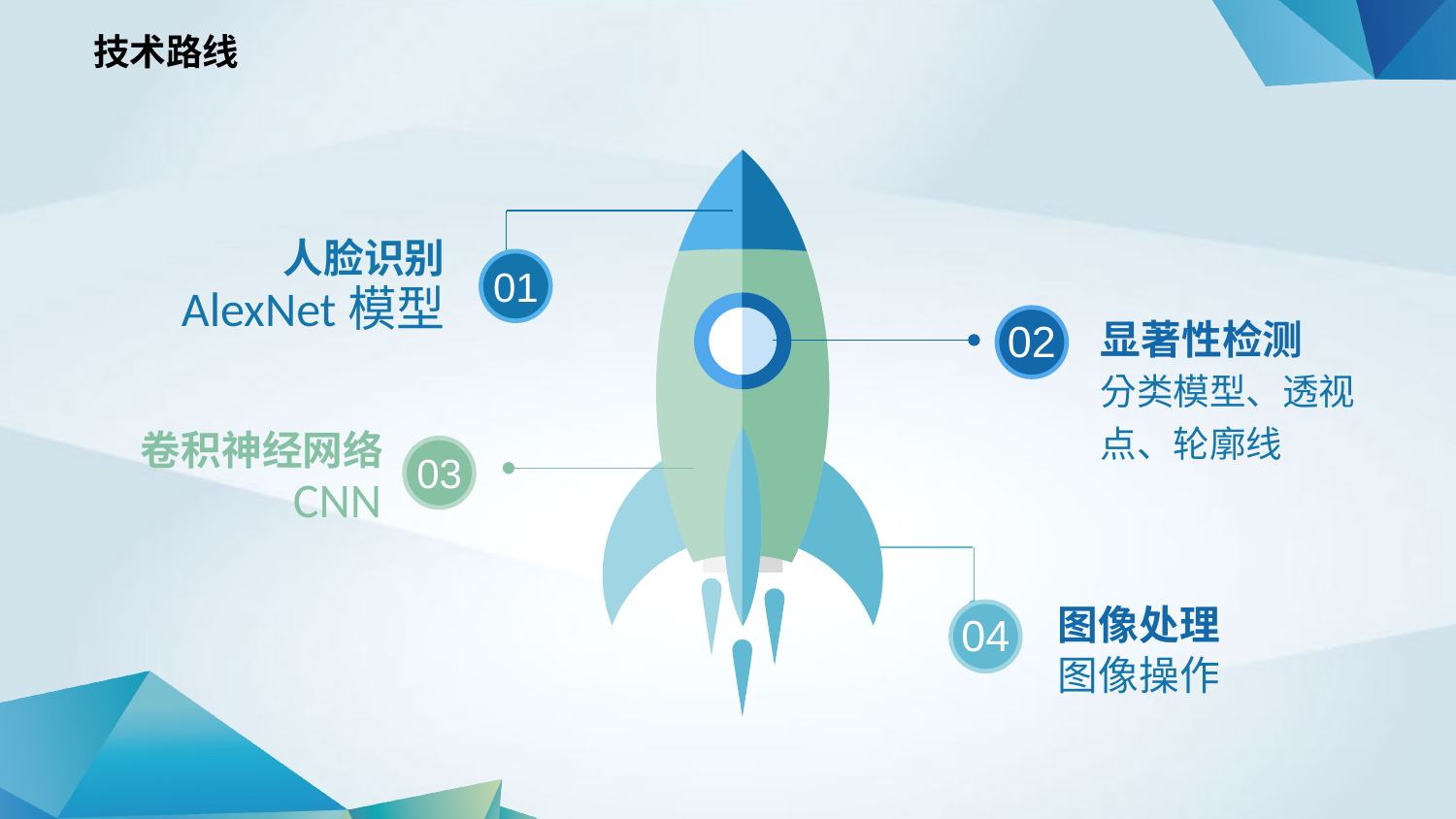

技术路线

人脸识别
AlexNet模型
01
02
显著性检测
分类模型、透视点、轮廓线
卷积神经网络
CNN
03
04
图像处理
图像操作